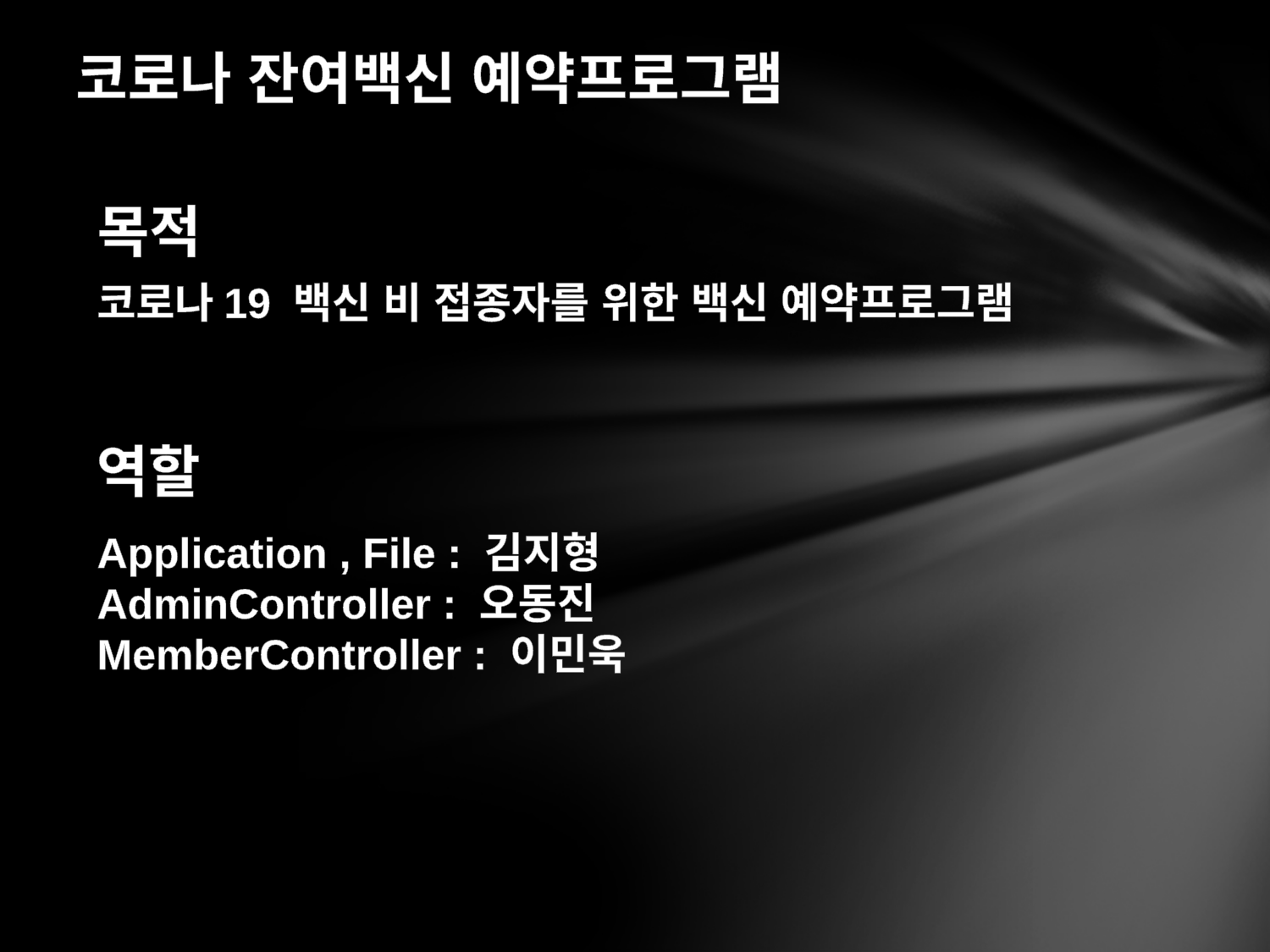

코로나 잔여백신 예약프로그램
목적
코로나19 백신 비 접종자를 위한 백신 예약프로그램
역할
Application , File : 김지형
AdminController : 오동진
MemberController : 이민욱